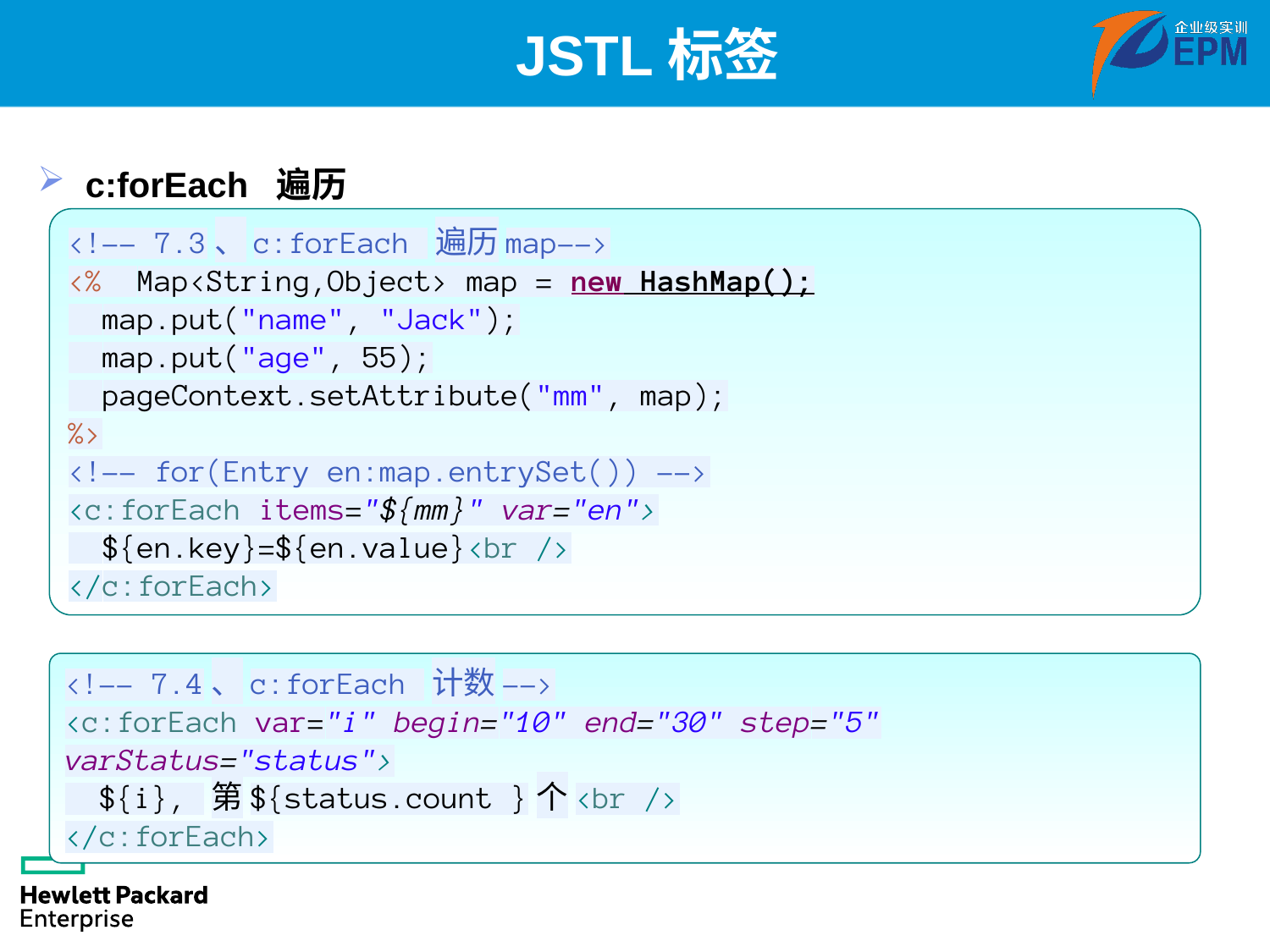

# JSTL标签
c:forEach  遍历
<!-- 7.3、c:forEach 遍历map-->
<%  Map<String,Object> map = new HashMap();
  map.put("name", "Jack");
  map.put("age", 55);
  pageContext.setAttribute("mm", map);
%>
<!-- for(Entry en:map.entrySet()) -->
<c:forEach items="${mm}" var="en">
  ${en.key}=${en.value}<br />
</c:forEach>
<!-- 7.4、c:forEach 计数-->
<c:forEach var="i" begin="10" end="30" step="5" varStatus="status">
  ${i}, 第${status.count }个<br />
</c:forEach>